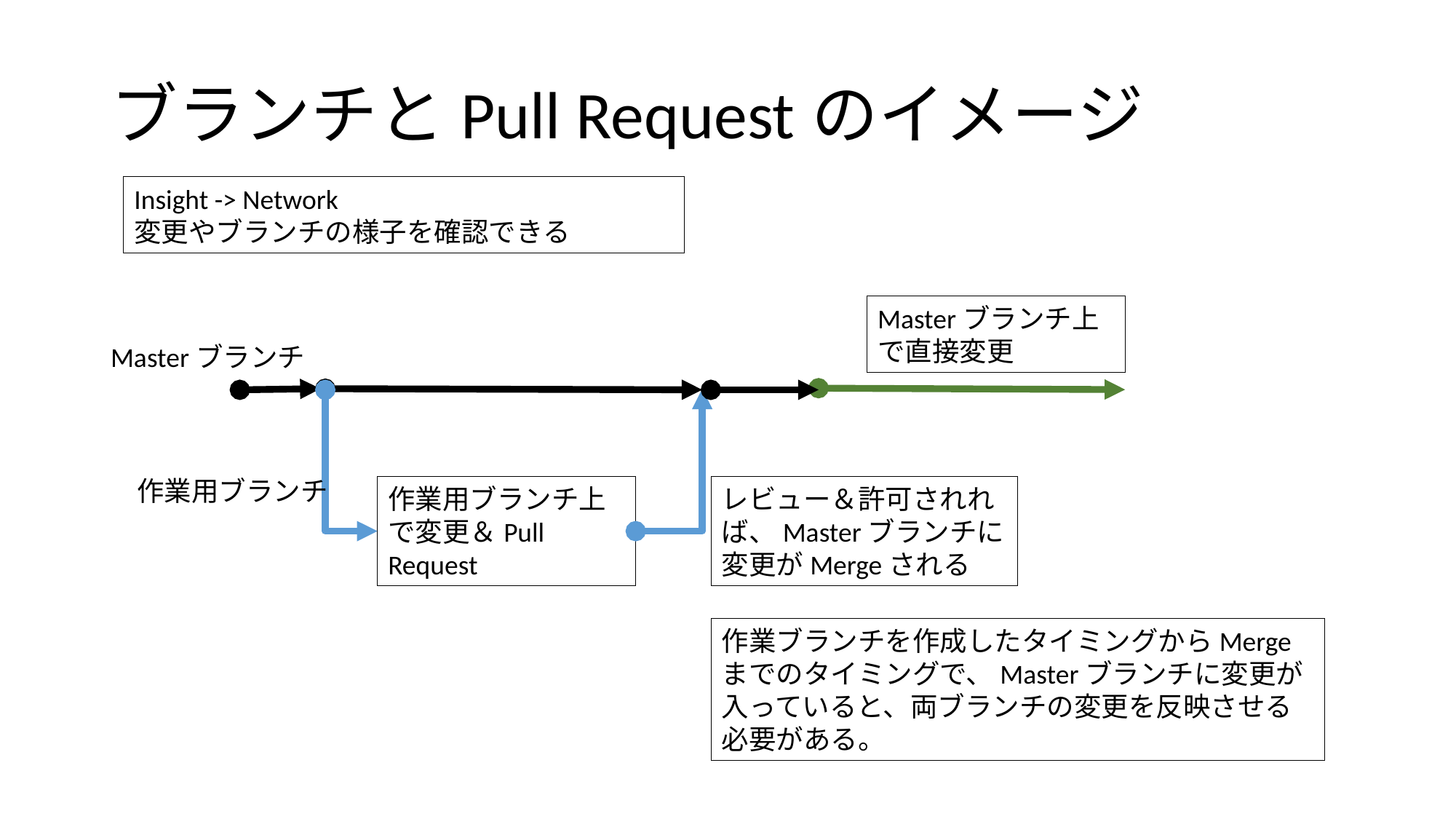

# ブランチとPull Requestのイメージ
Insight -> Network
変更やブランチの様子を確認できる
Masterブランチ上で直接変更
Masterブランチ
作業用ブランチ
作業用ブランチ上で変更＆Pull Request
レビュー＆許可されれば、Masterブランチに変更がMergeされる
作業ブランチを作成したタイミングからMergeまでのタイミングで、Masterブランチに変更が入っていると、両ブランチの変更を反映させる必要がある。